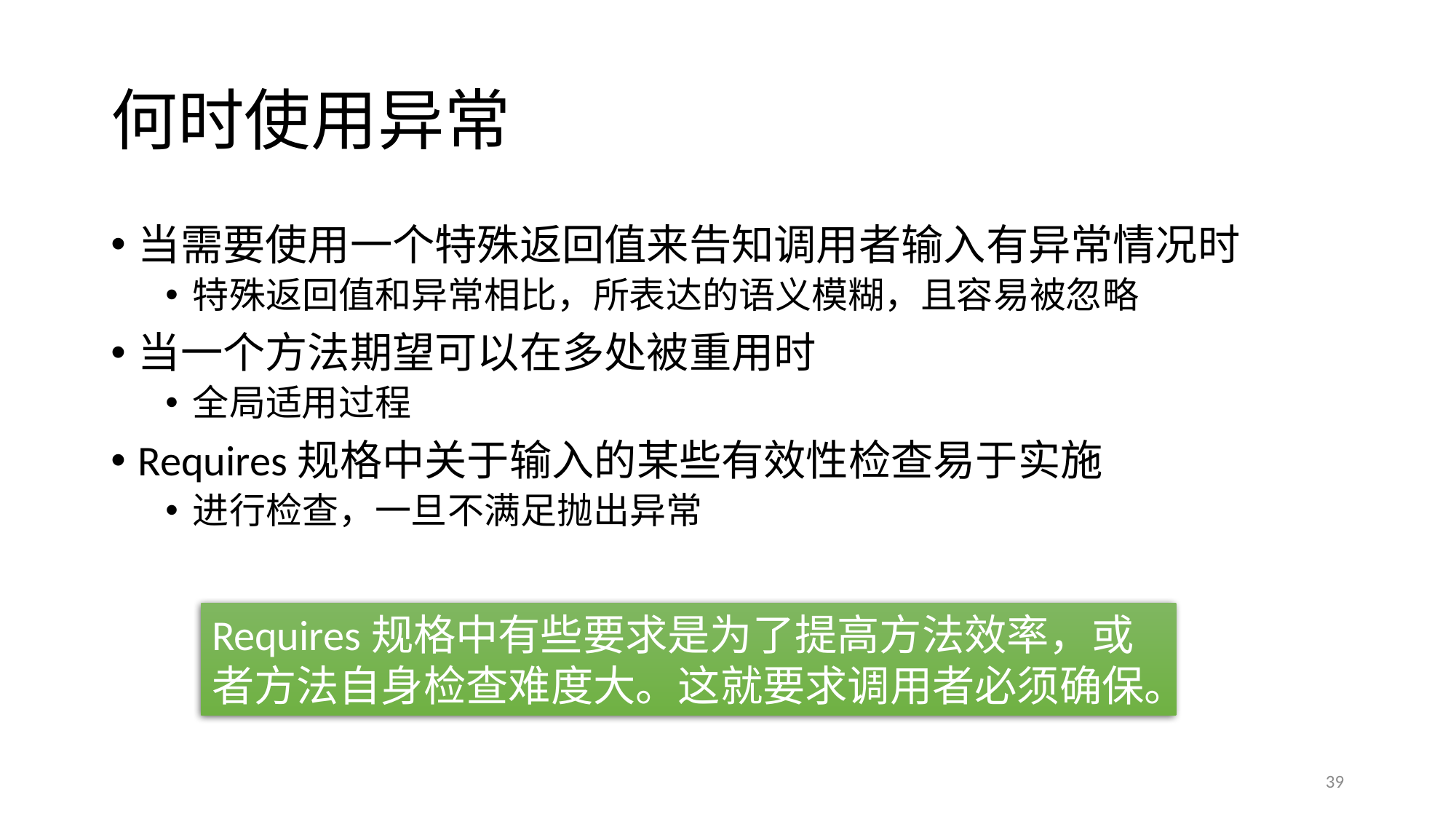

# 何时使用异常
当需要使用一个特殊返回值来告知调用者输入有异常情况时
特殊返回值和异常相比，所表达的语义模糊，且容易被忽略
当一个方法期望可以在多处被重用时
全局适用过程
Requires规格中关于输入的某些有效性检查易于实施
进行检查，一旦不满足抛出异常
Requires规格中有些要求是为了提高方法效率，或者方法自身检查难度大。这就要求调用者必须确保。
39